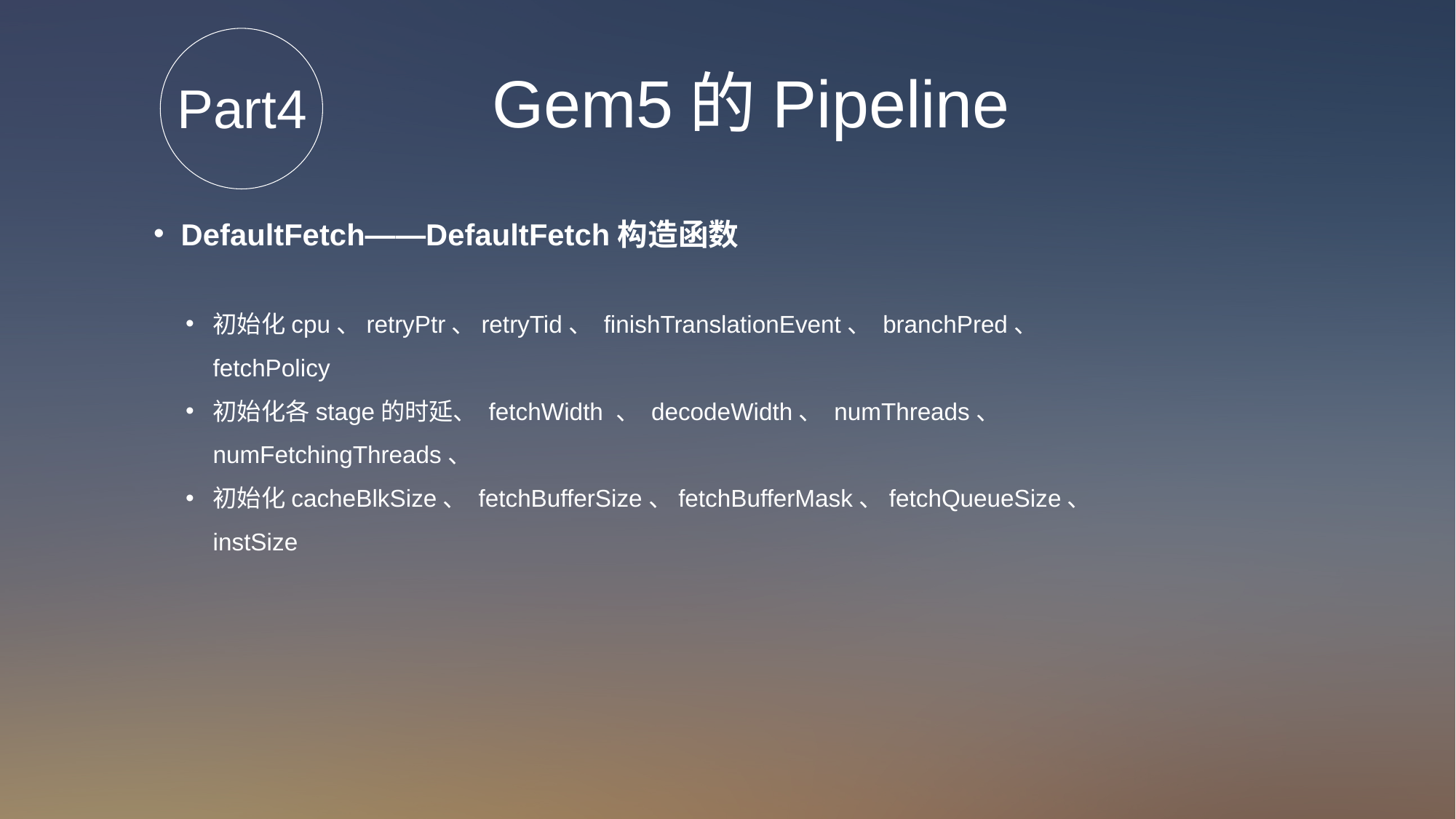

Gem5的Pipeline
Part4
DefaultFetch——DefaultFetch构造函数
初始化cpu、retryPtr、retryTid、 finishTranslationEvent、 branchPred、 fetchPolicy
初始化各stage的时延、 fetchWidth 、 decodeWidth、 numThreads、 numFetchingThreads、
初始化cacheBlkSize、 fetchBufferSize、fetchBufferMask、fetchQueueSize、 instSize